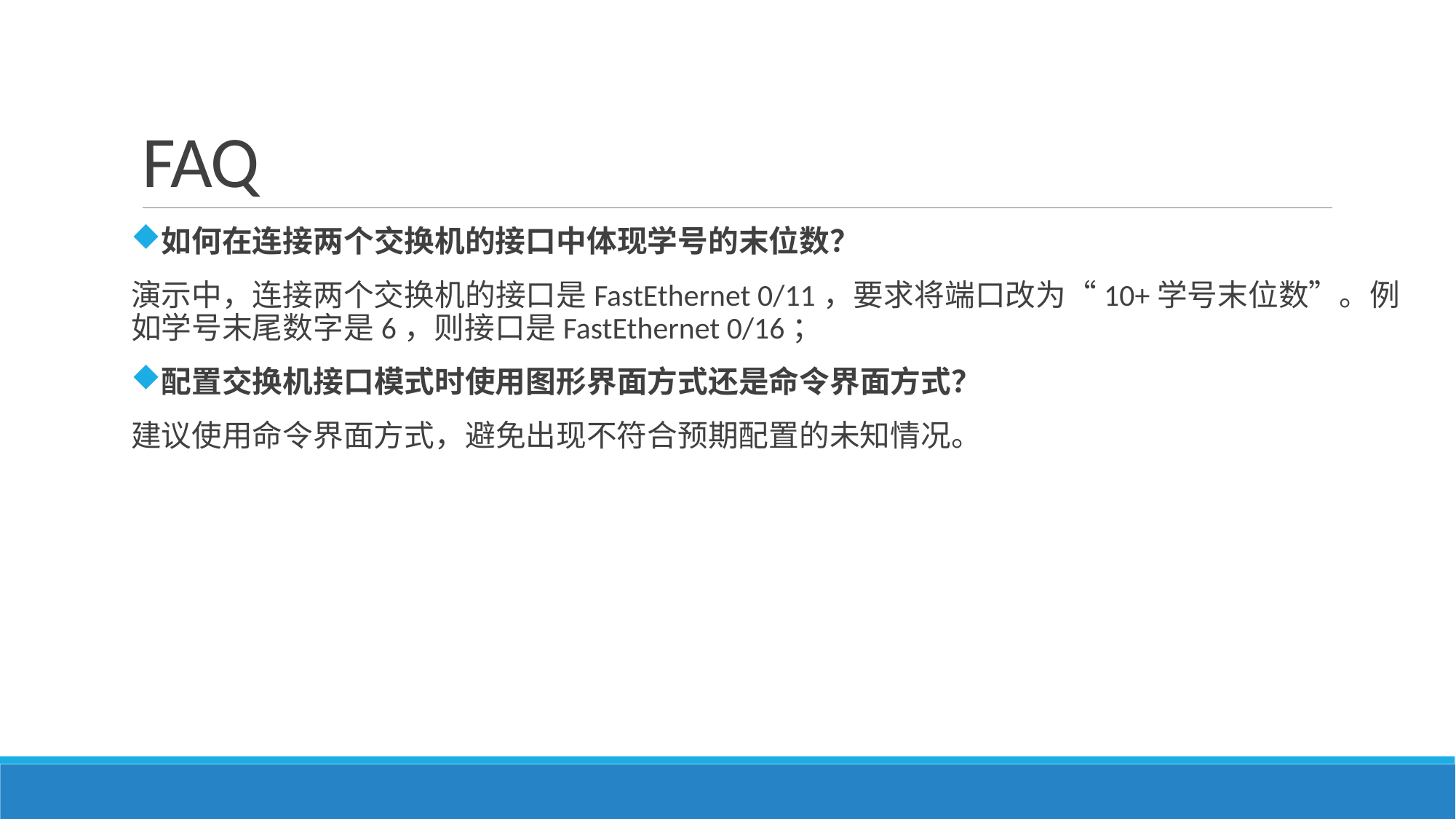

# FAQ
如何在连接两个交换机的接口中体现学号的末位数？
演示中，连接两个交换机的接口是FastEthernet 0/11，要求将端口改为“10+学号末位数”。例如学号末尾数字是6，则接口是FastEthernet 0/16；
配置交换机接口模式时使用图形界面方式还是命令界面方式？
建议使用命令界面方式，避免出现不符合预期配置的未知情况。